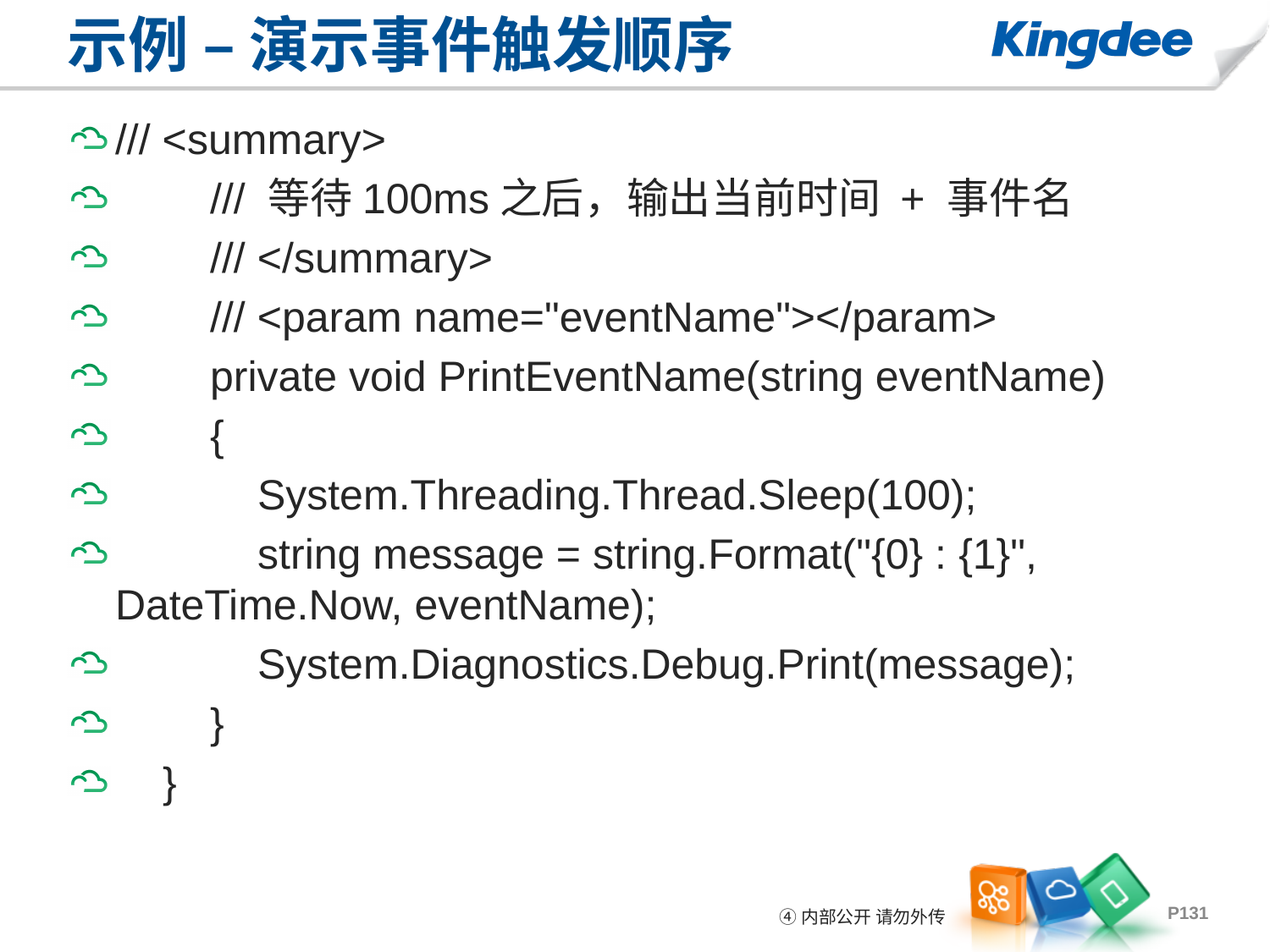

# 示例 – 演示事件触发顺序
/// <summary>
        /// 等待100ms之后，输出当前时间 + 事件名
        /// </summary>
        /// <param name="eventName"></param>
        private void PrintEventName(string eventName)
        {
            System.Threading.Thread.Sleep(100);
            string message = string.Format("{0} : {1}", DateTime.Now, eventName);
            System.Diagnostics.Debug.Print(message);
        }
    }